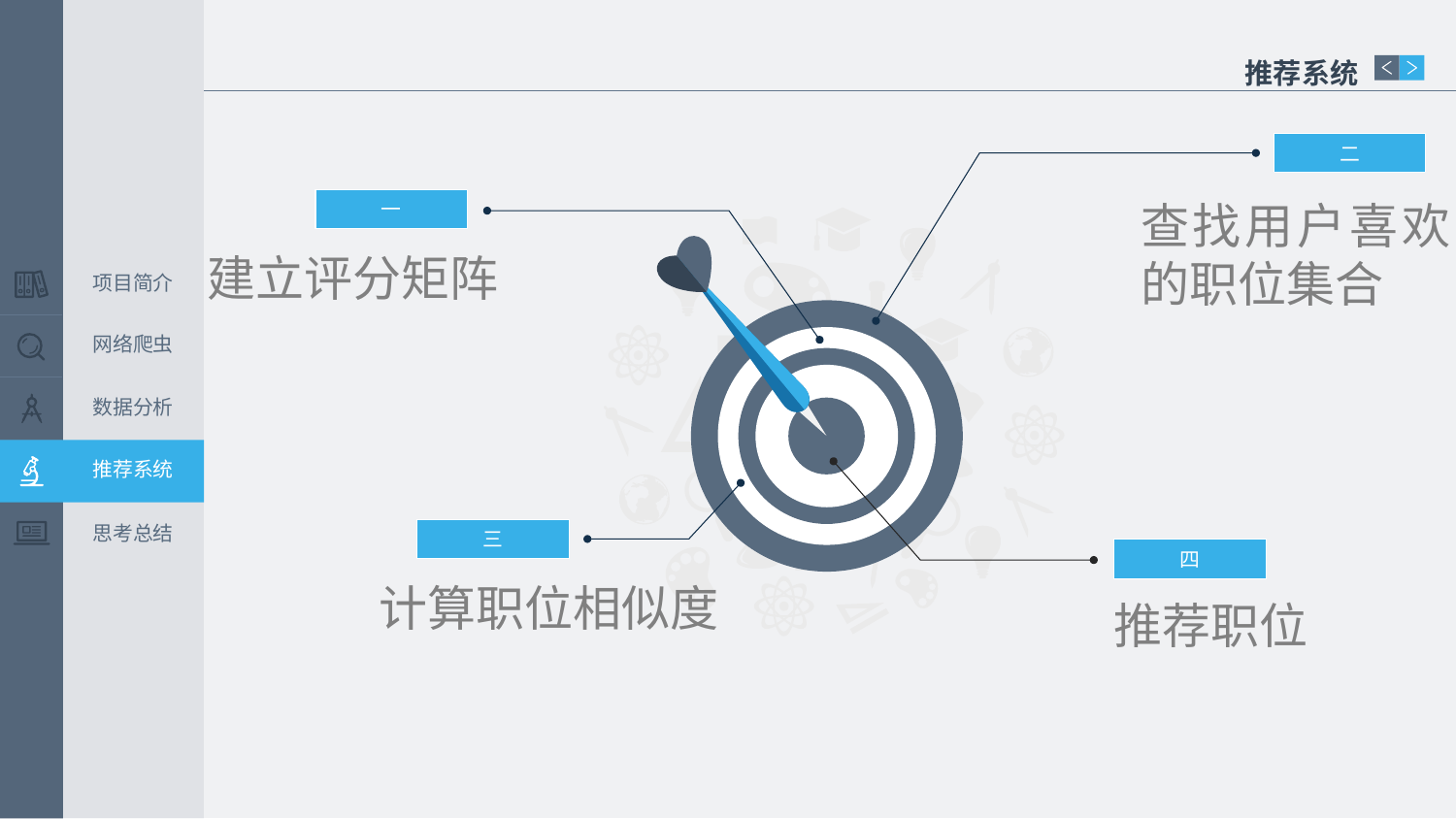

推荐系统

二

一
查找用户喜欢的职位集合

建立评分矩阵
项目简介

网络爬虫

数据分析

推荐系统

思考总结
三

四
计算职位相似度
推荐职位